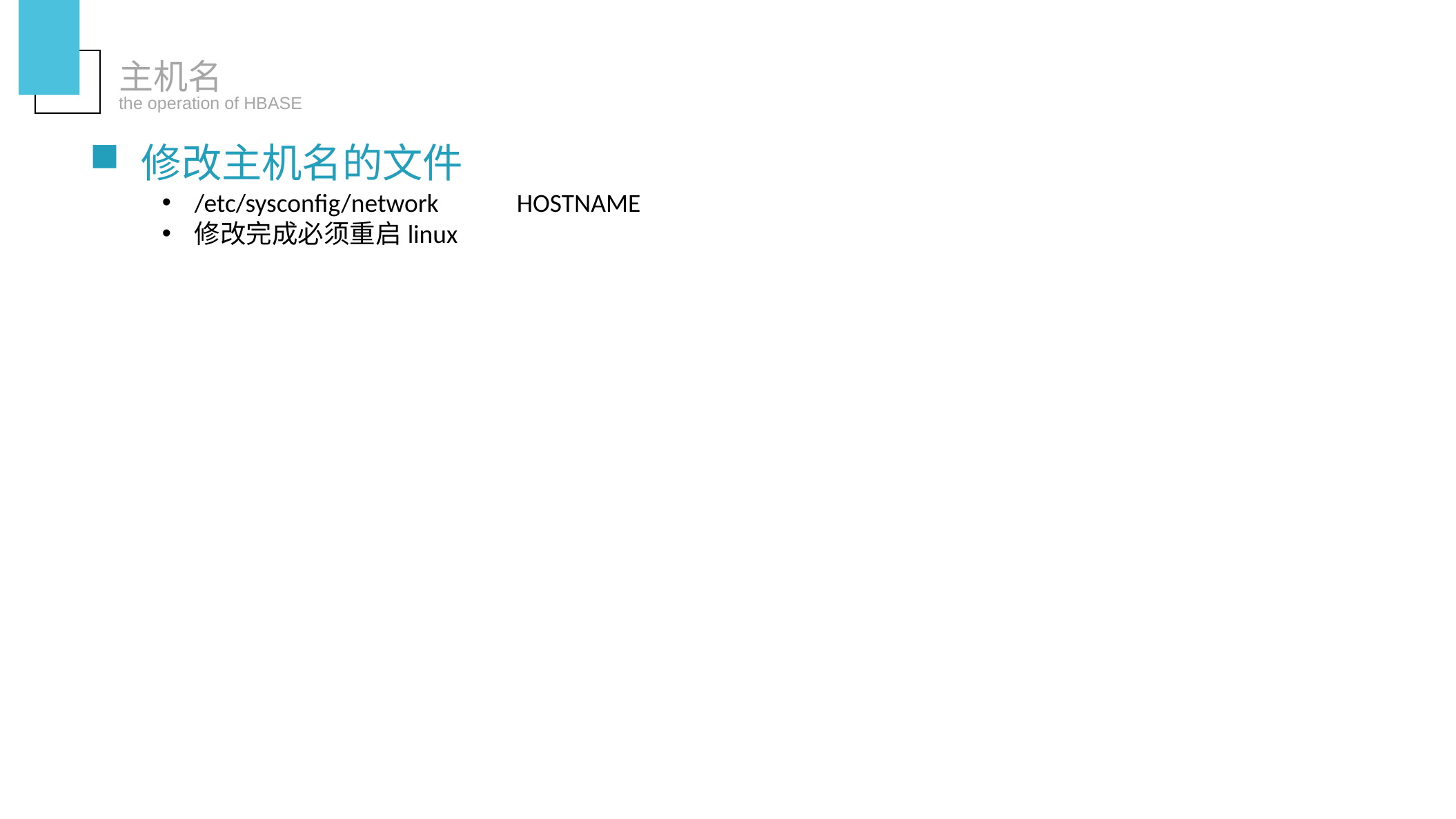

主机名
the operation of HBASE
修改主机名的文件
/etc/sysconfig/network  	  HOSTNAME
修改完成必须重启linux